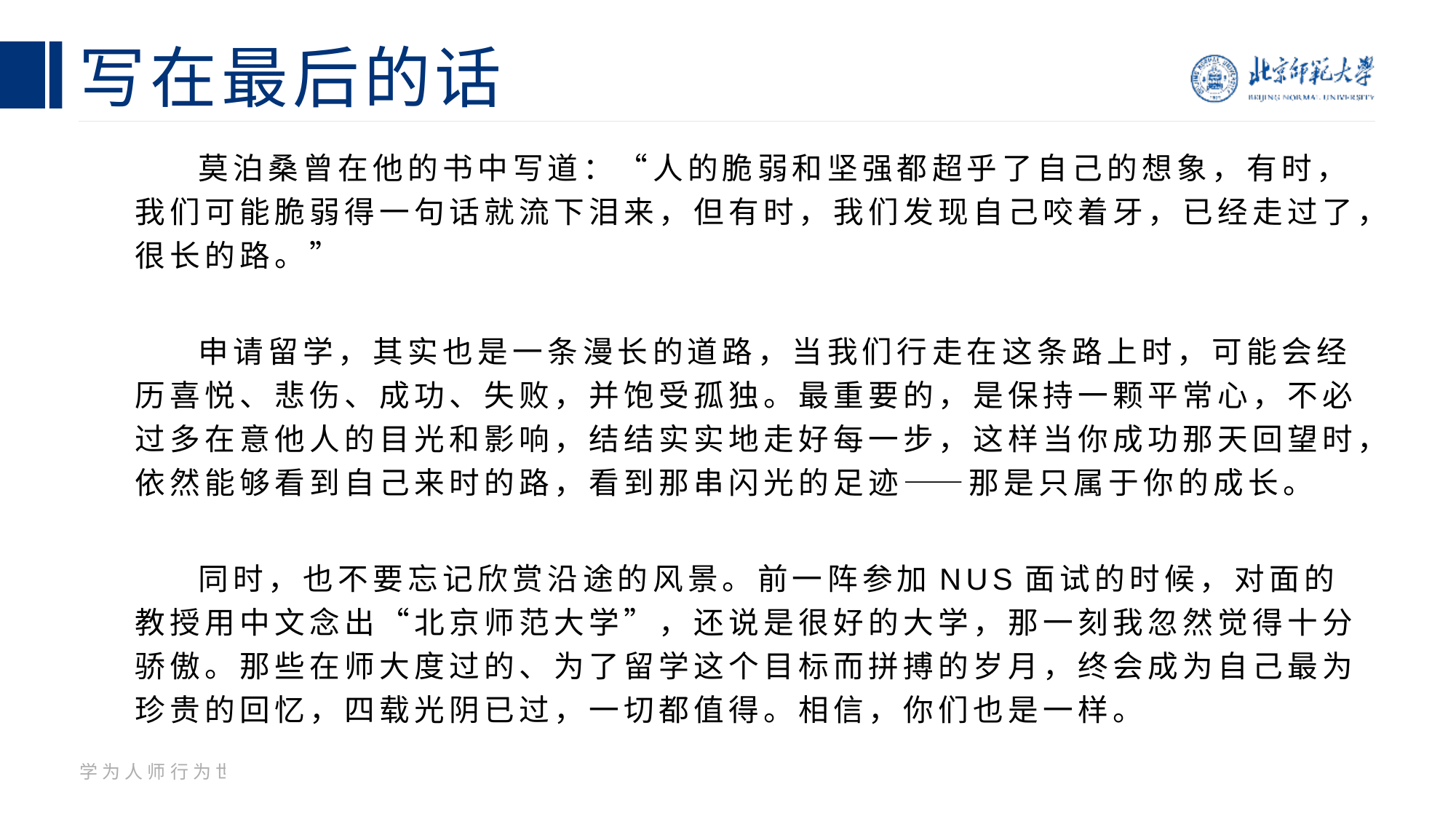

# 写在最后的话
     莫泊桑曾在他的书中写道：“人的脆弱和坚强都超乎了自己的想象，有时，我们可能脆弱得一句话就流下泪来，但有时，我们发现自己咬着牙，已经走过了，很长的路。”

     申请留学，其实也是一条漫长的道路，当我们行走在这条路上时，可能会经历喜悦、悲伤、成功、失败，并饱受孤独。最重要的，是保持一颗平常心，不必过多在意他人的目光和影响，结结实实地走好每一步，这样当你成功那天回望时，依然能够看到自己来时的路，看到那串闪光的足迹——那是只属于你的成长。

     同时，也不要忘记欣赏沿途的风景。前一阵参加NUS面试的时候，对面的教授用中文念出“北京师范大学”，还说是很好的大学，那一刻我忽然觉得十分骄傲。那些在师大度过的、为了留学这个目标而拼搏的岁月，终会成为自己最为珍贵的回忆，四载光阴已过，一切都值得。相信，你们也是一样。